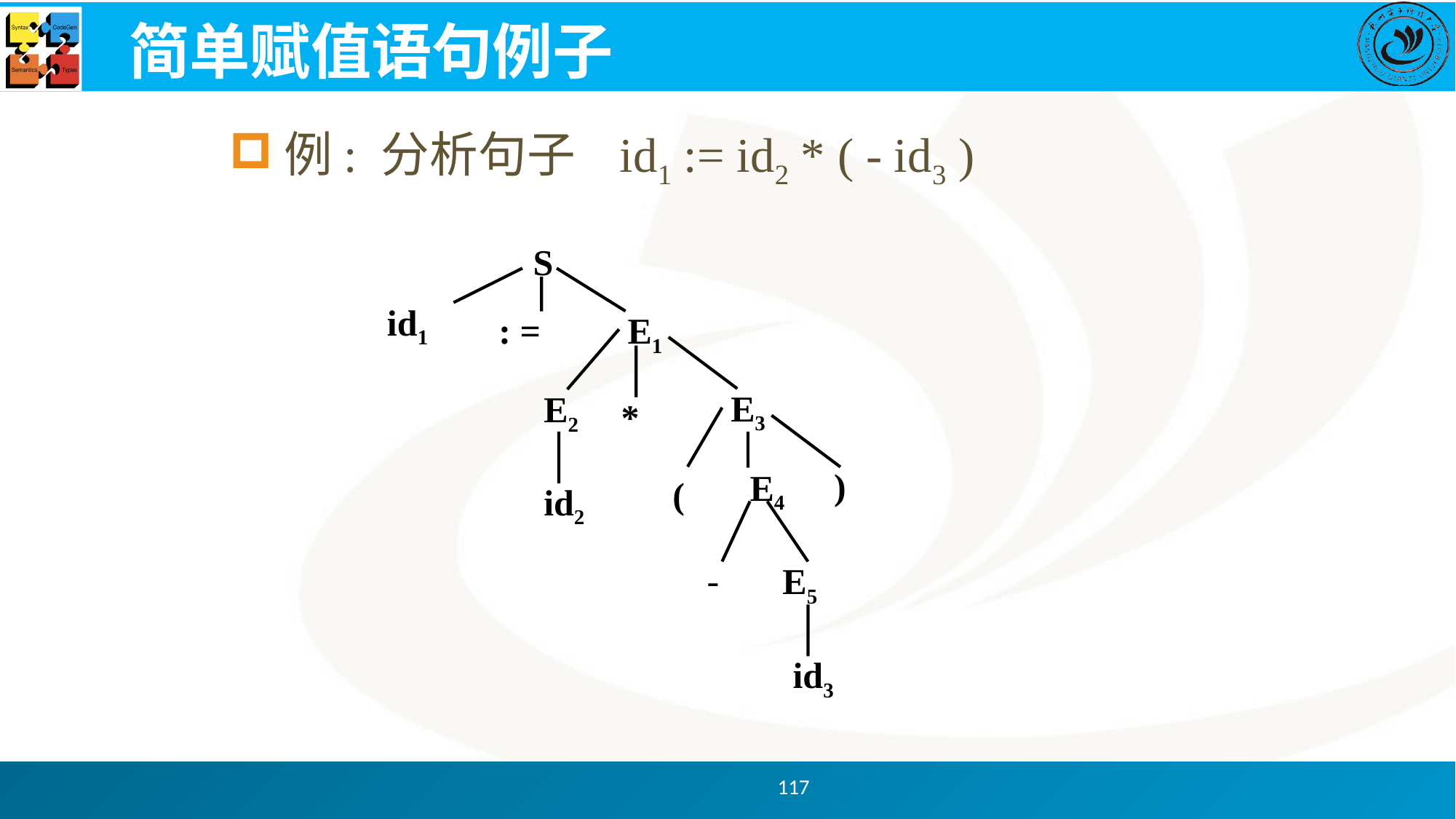

# 简单赋值语句例子
例: 分析句子   id1 := id2 * ( - id3 )
S

id1
: =
E1

E3
E2
*

)
E4
(
id2

-
E5

id3
117